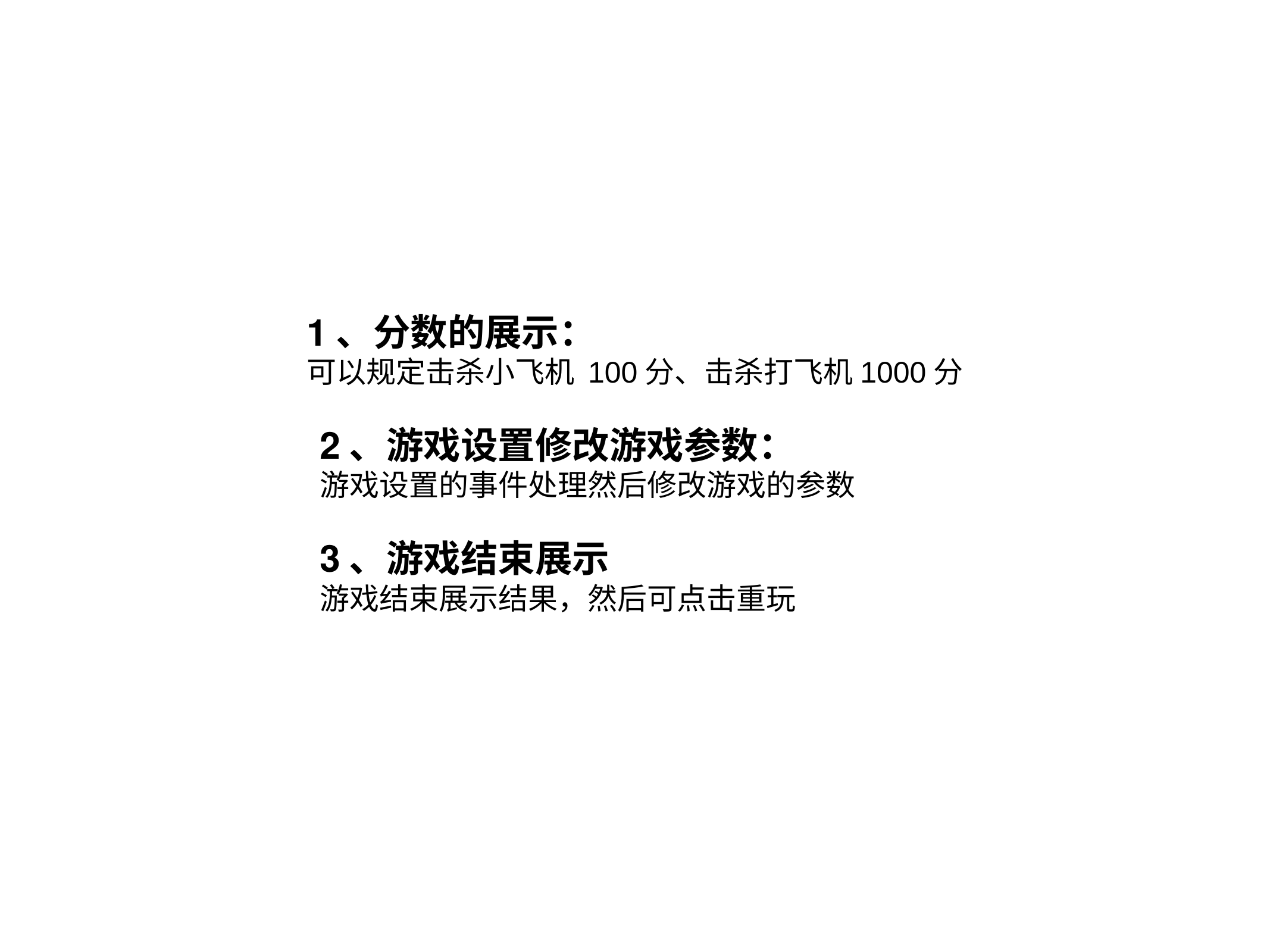

1、分数的展示：
可以规定击杀小飞机 100分、击杀打飞机1000分
2、游戏设置修改游戏参数：
游戏设置的事件处理然后修改游戏的参数
3、游戏结束展示
游戏结束展示结果，然后可点击重玩